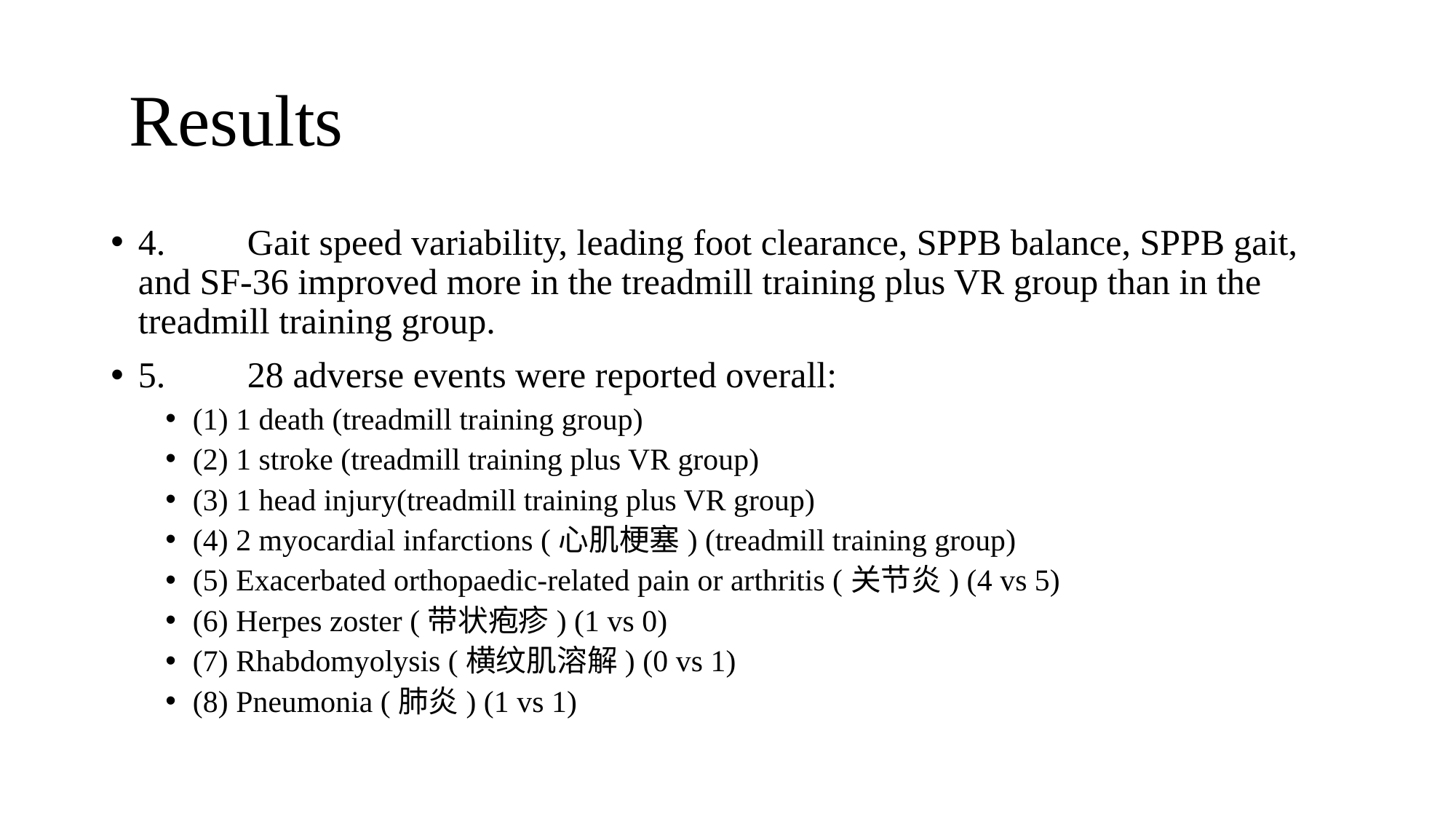

# Results
4.	Gait speed variability, leading foot clearance, SPPB balance, SPPB gait, and SF-36 improved more in the treadmill training plus VR group than in the treadmill training group.
5.	28 adverse events were reported overall:
(1) 1 death (treadmill training group)
(2) 1 stroke (treadmill training plus VR group)
(3) 1 head injury(treadmill training plus VR group)
(4) 2 myocardial infarctions (心肌梗塞) (treadmill training group)
(5) Exacerbated orthopaedic-related pain or arthritis (关节炎) (4 vs 5)
(6) Herpes zoster (带状疱疹) (1 vs 0)
(7) Rhabdomyolysis (横纹肌溶解) (0 vs 1)
(8) Pneumonia (肺炎) (1 vs 1)